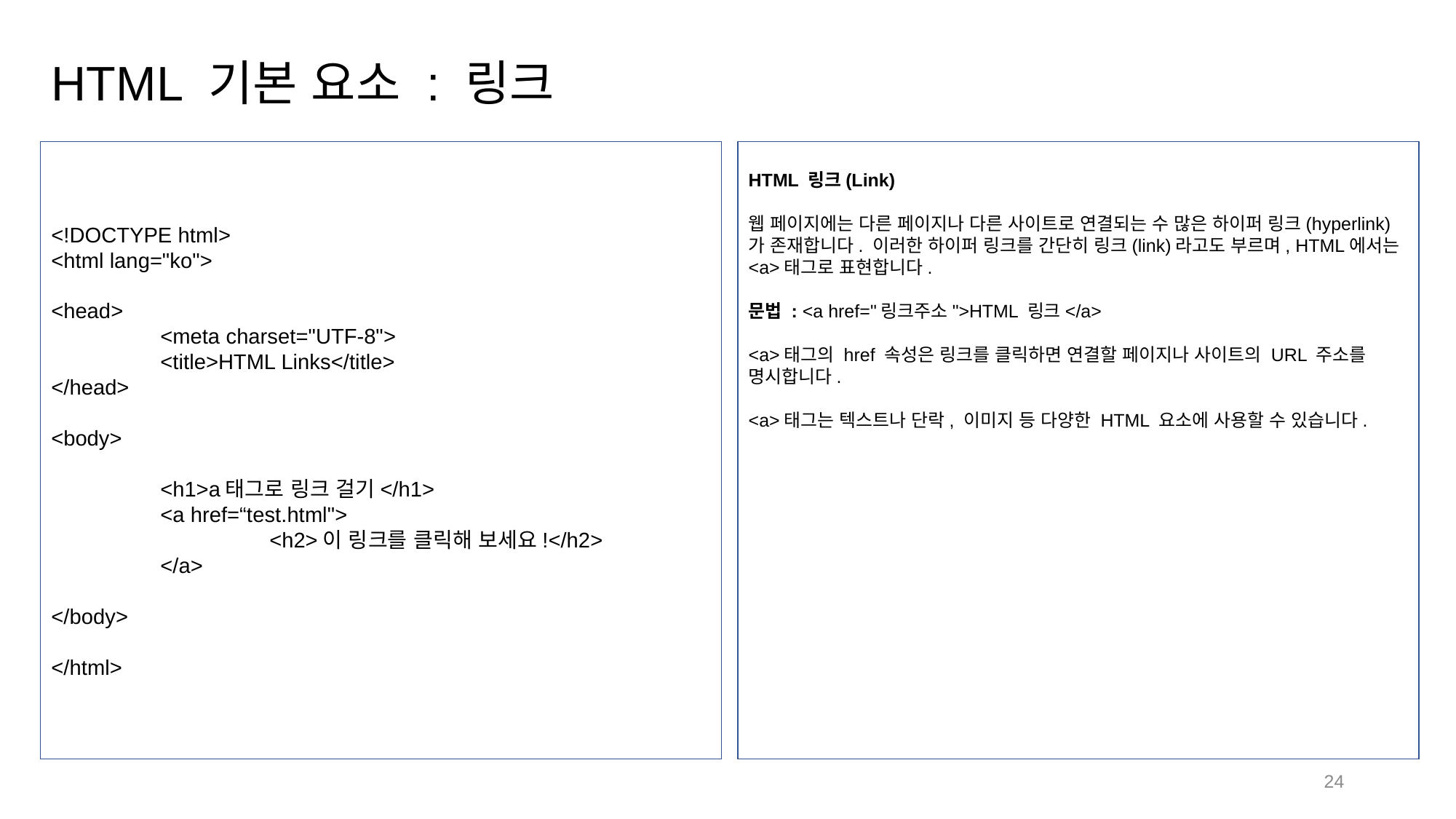

# HTML 기본 요소 : 링크
<!DOCTYPE html>
<html lang="ko">

<head>
	<meta charset="UTF-8">
	<title>HTML Links</title>
</head>

<body>

	<h1>a태그로 링크 걸기</h1>
	<a href=“test.html">
		<h2>이 링크를 클릭해 보세요!</h2>
	</a>

</body>

</html>

HTML 링크(Link)

웹 페이지에는 다른 페이지나 다른 사이트로 연결되는 수 많은 하이퍼 링크(hyperlink)가 존재합니다. 이러한 하이퍼 링크를 간단히 링크(link)라고도 부르며, HTML에서는 <a>태그로 표현합니다.

문법 : <a href="링크주소">HTML 링크</a>

<a>태그의 href 속성은 링크를 클릭하면 연결할 페이지나 사이트의 URL 주소를 명시합니다.

<a>태그는 텍스트나 단락, 이미지 등 다양한 HTML 요소에 사용할 수 있습니다.

24